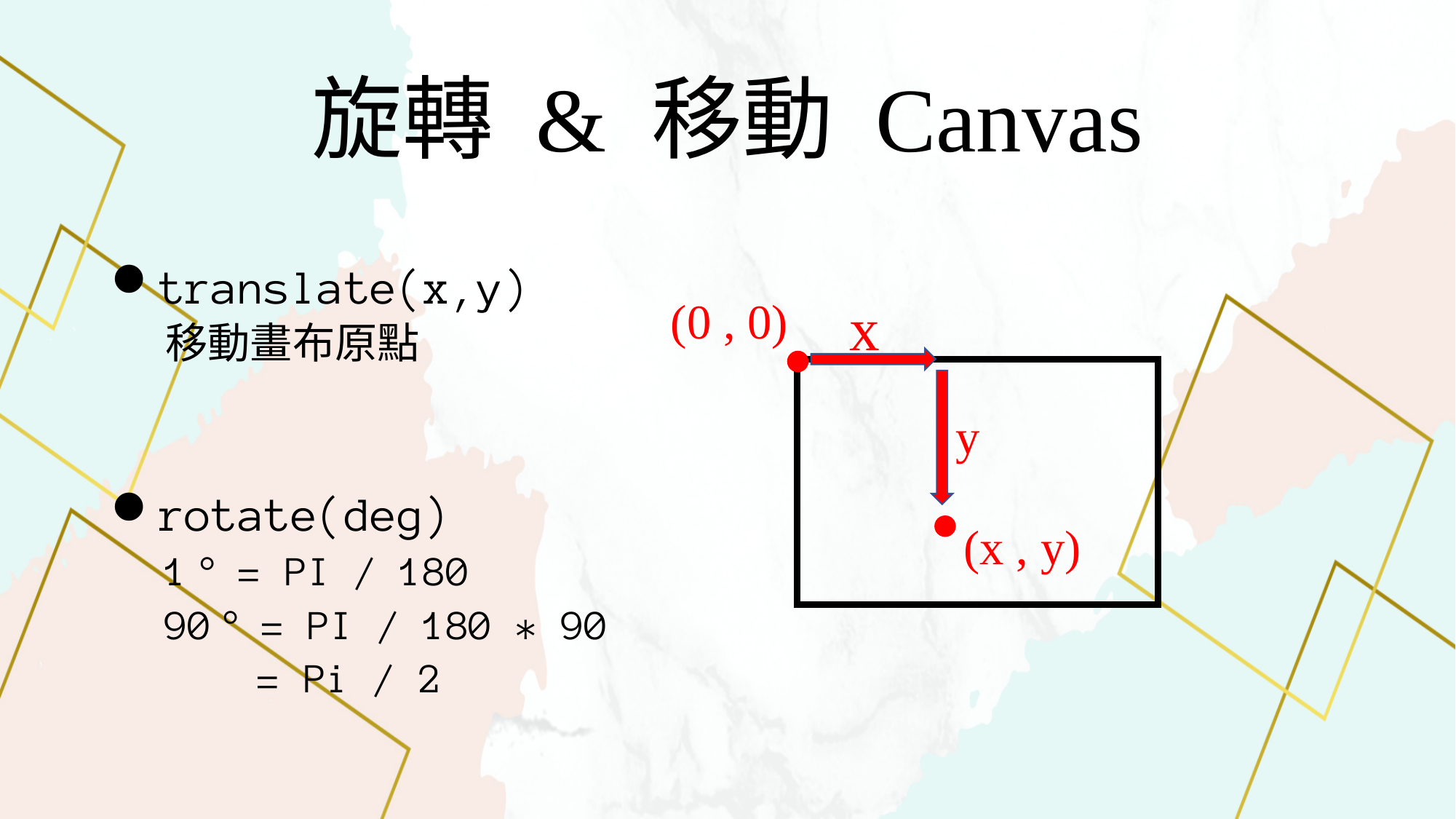

# 旋轉 & 移動 Canvas
translate(x,y)
移動畫布原點

rotate(deg)
1 ° = PI / 180
90 ° = PI / 180 * 90
    = Pi / 2
x
(0 , 0)

y

(x , y)